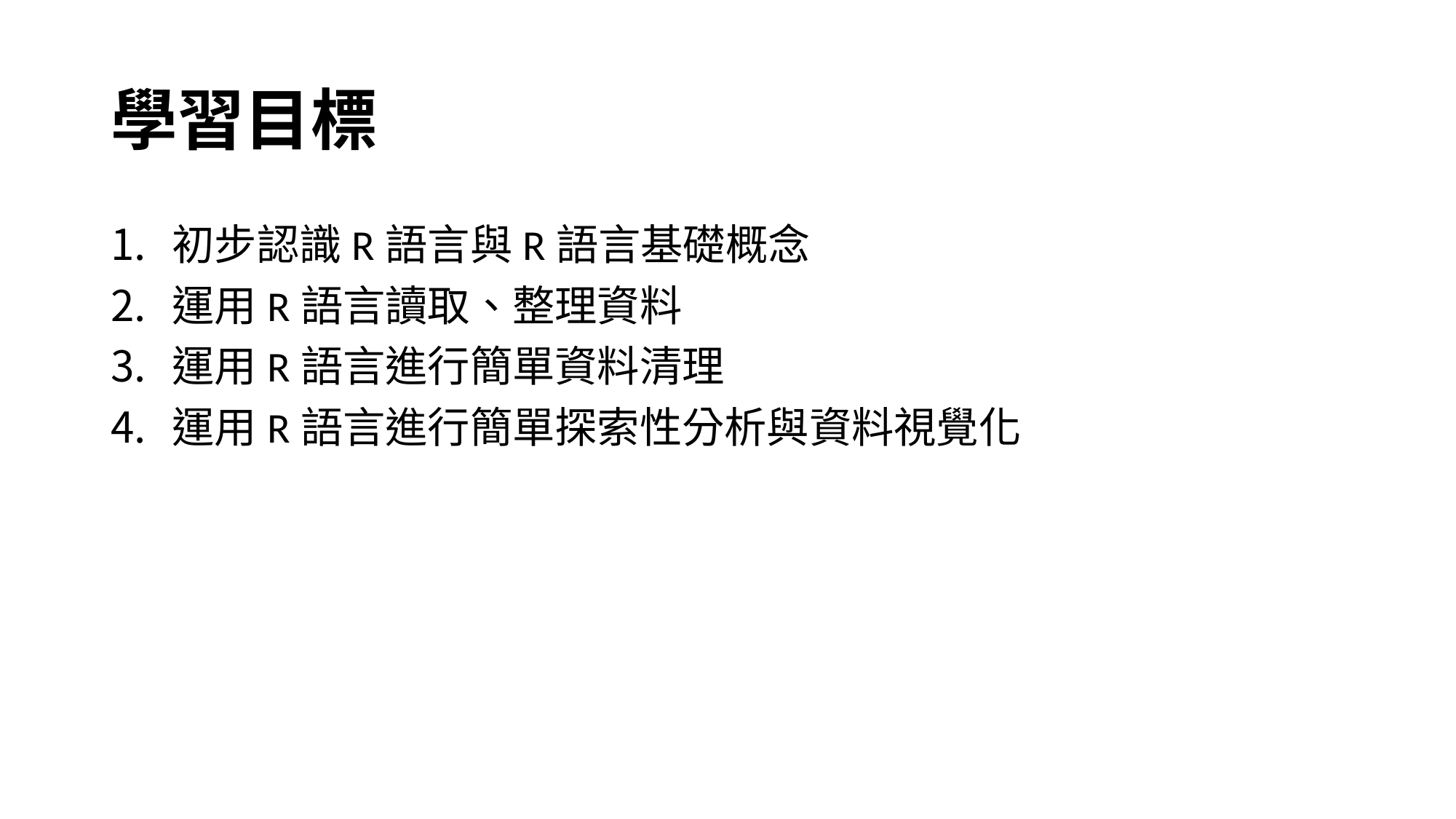

# 學習目標
初步認識R語言與R語言基礎概念
運用R語言讀取、整理資料
運用R語言進行簡單資料清理
運用R語言進行簡單探索性分析與資料視覺化